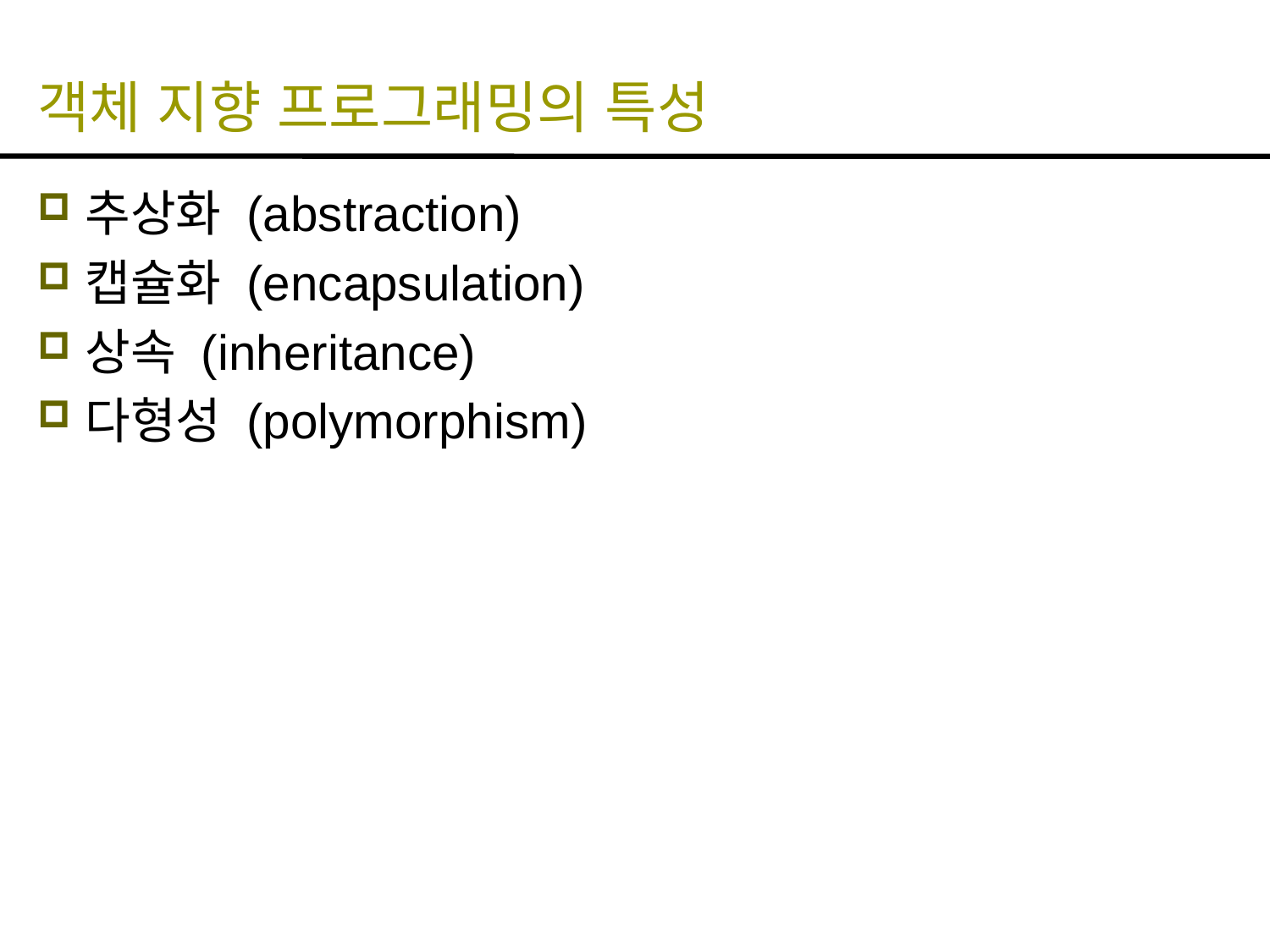

# 객체 지향 프로그래밍의 특성
추상화 (abstraction)
캡슐화 (encapsulation)
상속 (inheritance)
다형성 (polymorphism)